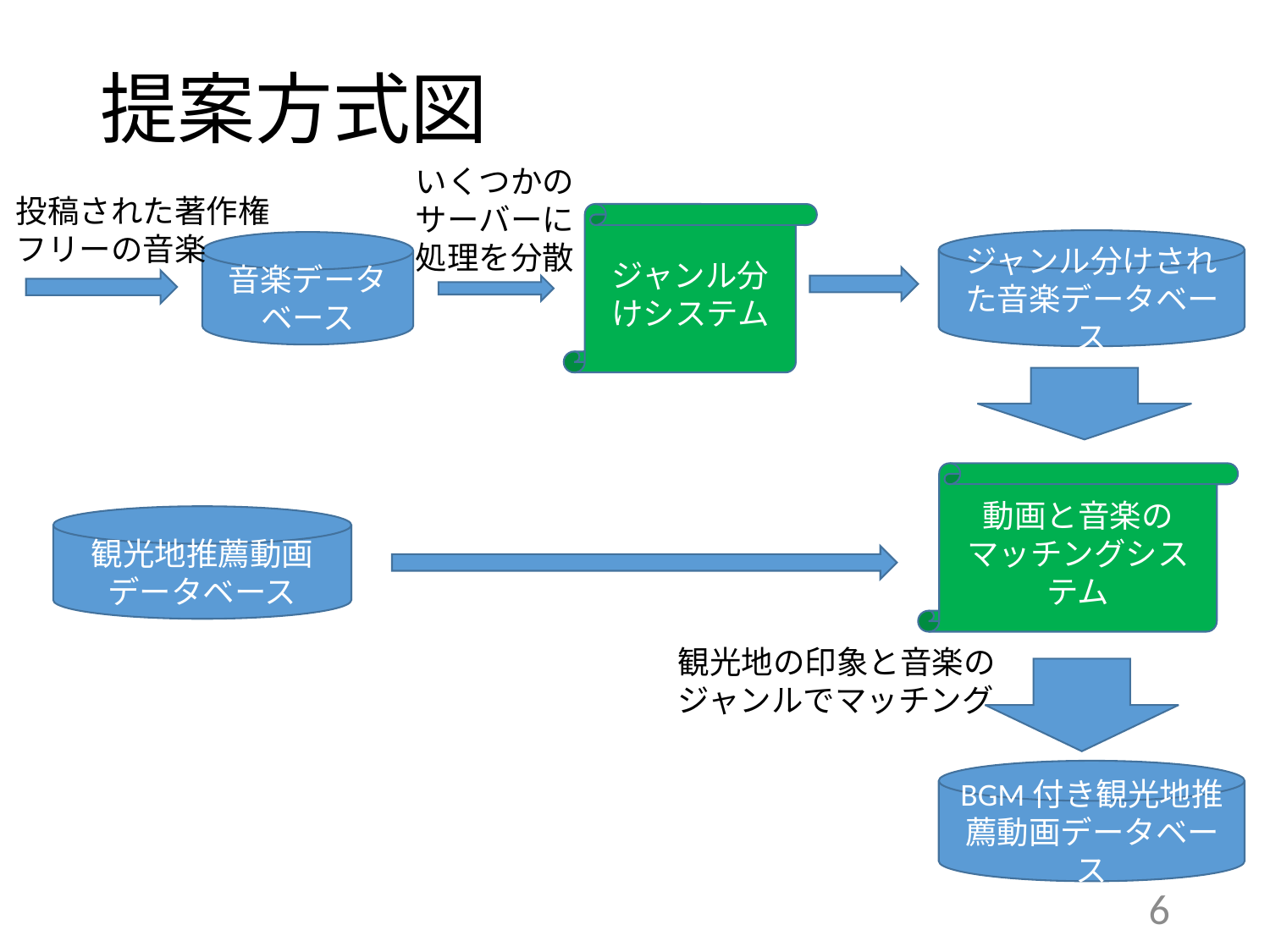

# 提案方式図
いくつかのサーバーに処理を分散
投稿された著作権フリーの音楽
ジャンル分けシステム

ジャンル分けされた音楽データベース

音楽データベース

動画と音楽のマッチングシステム
観光地推薦動画データベース

観光地の印象と音楽のジャンルでマッチング

BGM付き観光地推薦動画データベース
6